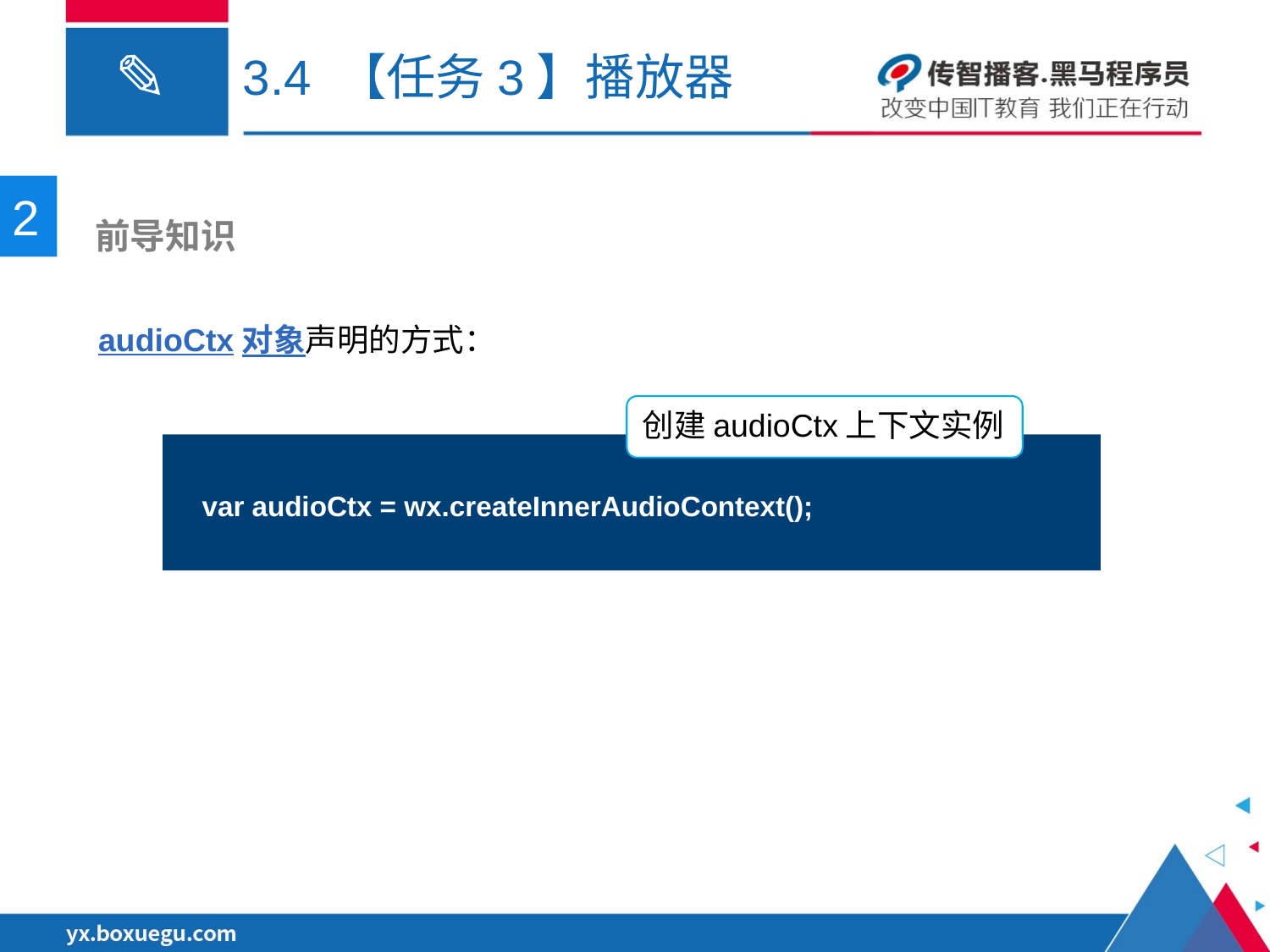

# 3.4 【任务3】播放器

2
  前导知识
audioCtx对象声明的方式：
创建audioCtx上下文实例

var audioCtx = wx.createInnerAudioContext();